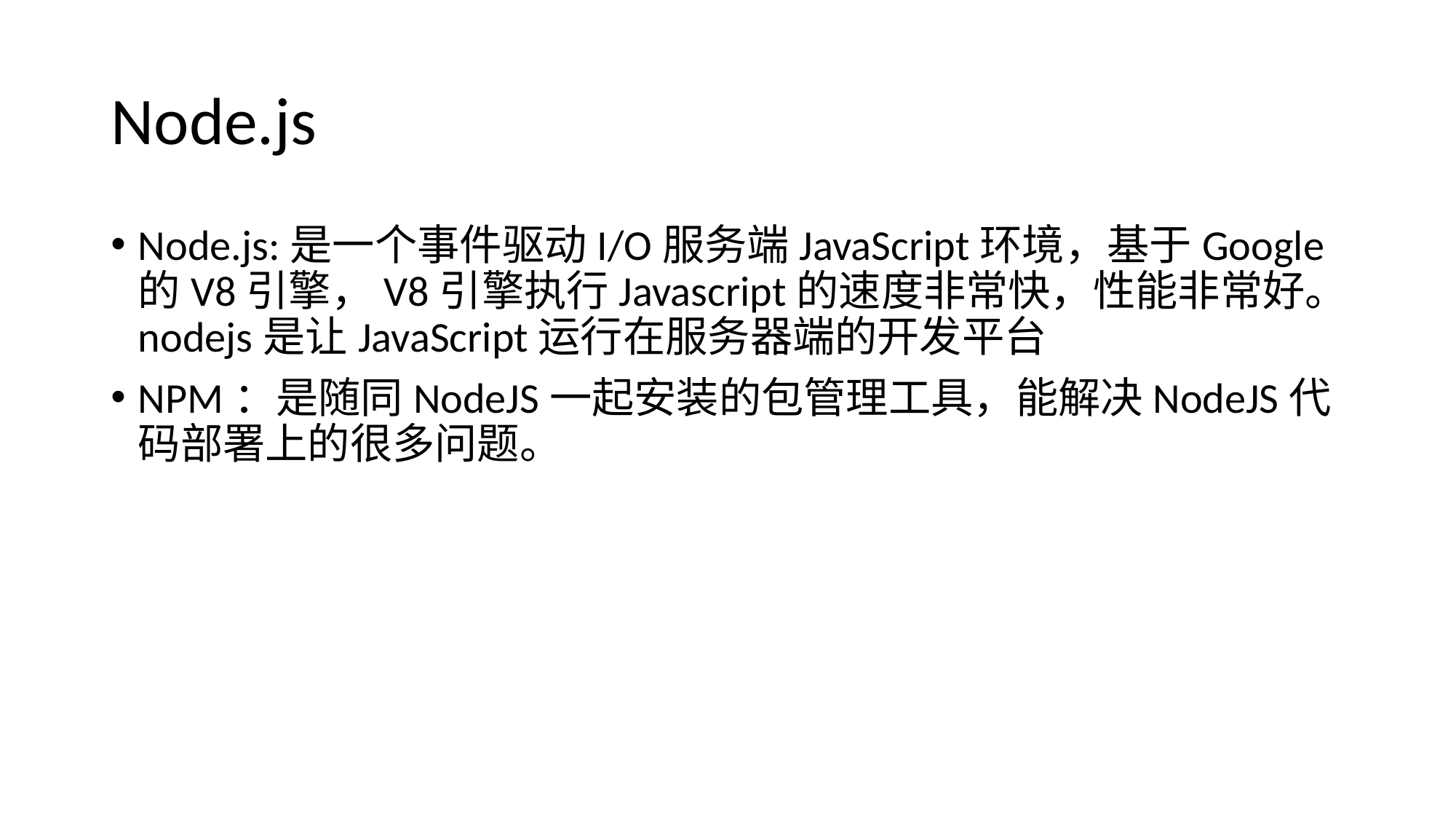

# Node.js
Node.js:是一个事件驱动I/O服务端JavaScript环境，基于Google的V8引擎，V8引擎执行Javascript的速度非常快，性能非常好。nodejs是让JavaScript运行在服务器端的开发平台
NPM：是随同NodeJS一起安装的包管理工具，能解决NodeJS代码部署上的很多问题。